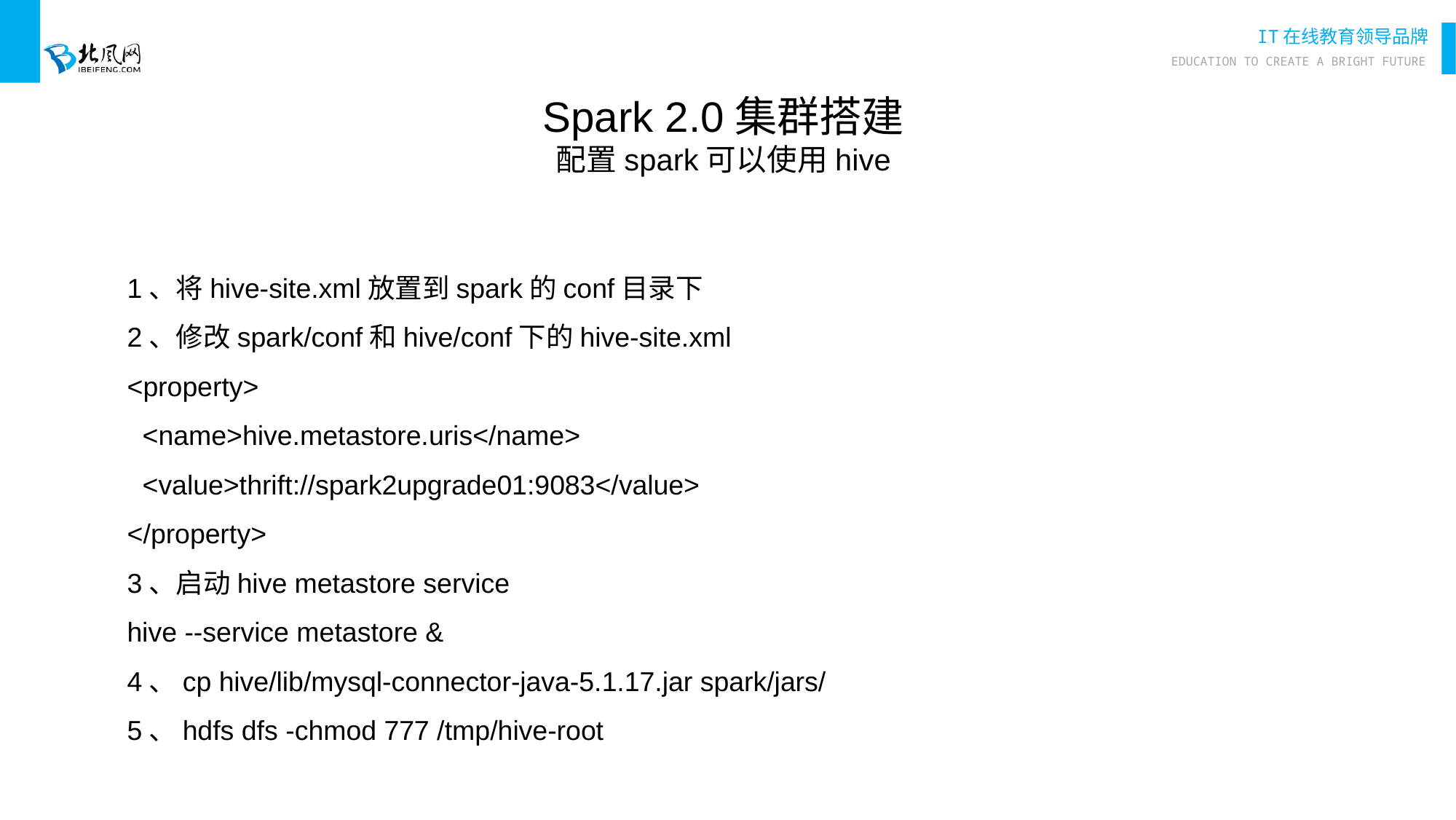

Spark 2.0集群搭建
配置spark可以使用hive
1、将hive-site.xml放置到spark的conf目录下
2、修改spark/conf和hive/conf下的hive-site.xml
<property>
  <name>hive.metastore.uris</name>
  <value>thrift://spark2upgrade01:9083</value>
</property>
3、启动hive metastore service
hive --service metastore &
4、cp hive/lib/mysql-connector-java-5.1.17.jar spark/jars/
5、hdfs dfs -chmod 777 /tmp/hive-root